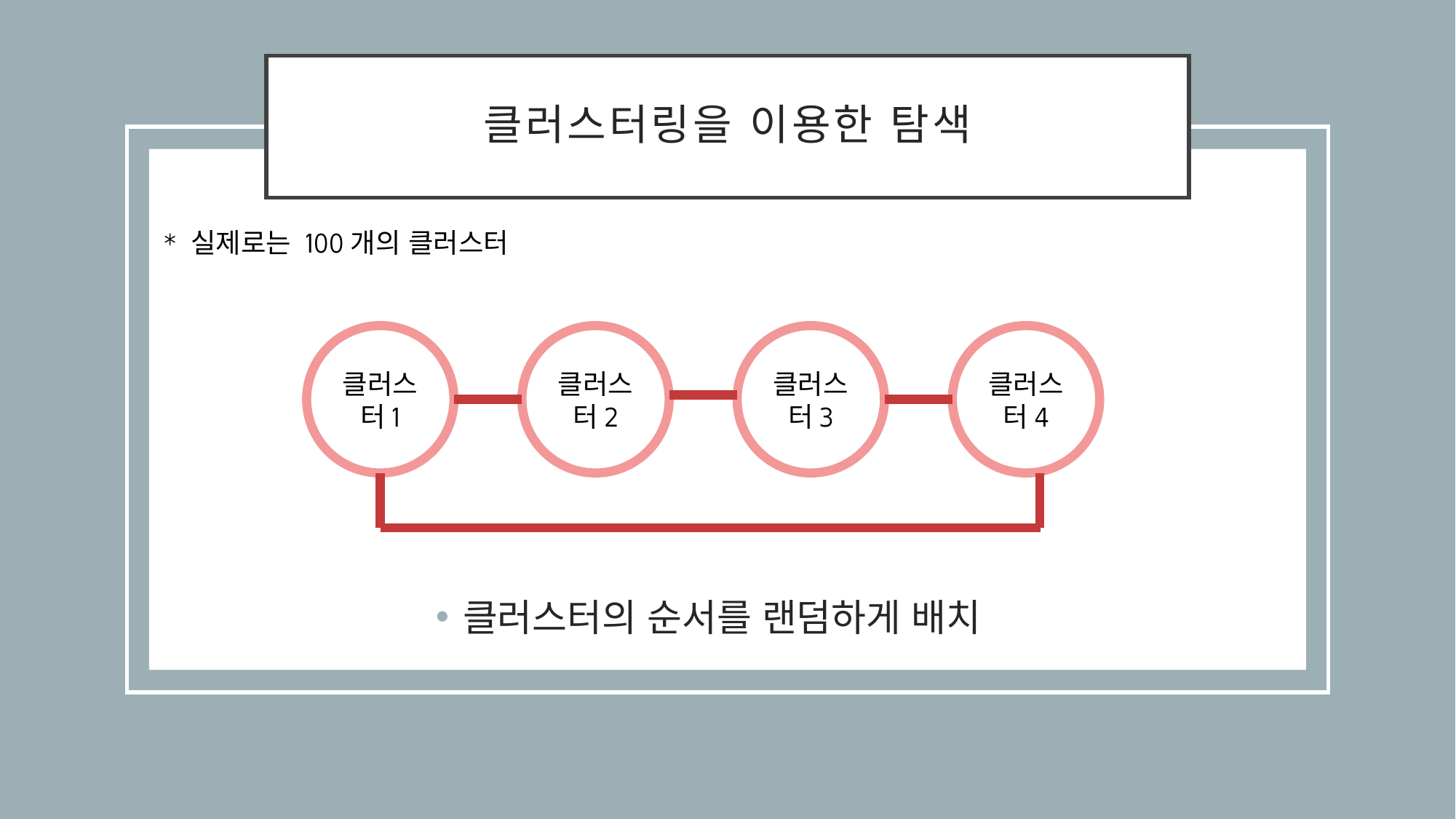

# 클러스터링을 이용한 탐색

* 실제로는 100개의 클러스터
클러스터1
클러스터2
클러스터3
클러스터4

클러스터의 순서를 랜덤하게 배치